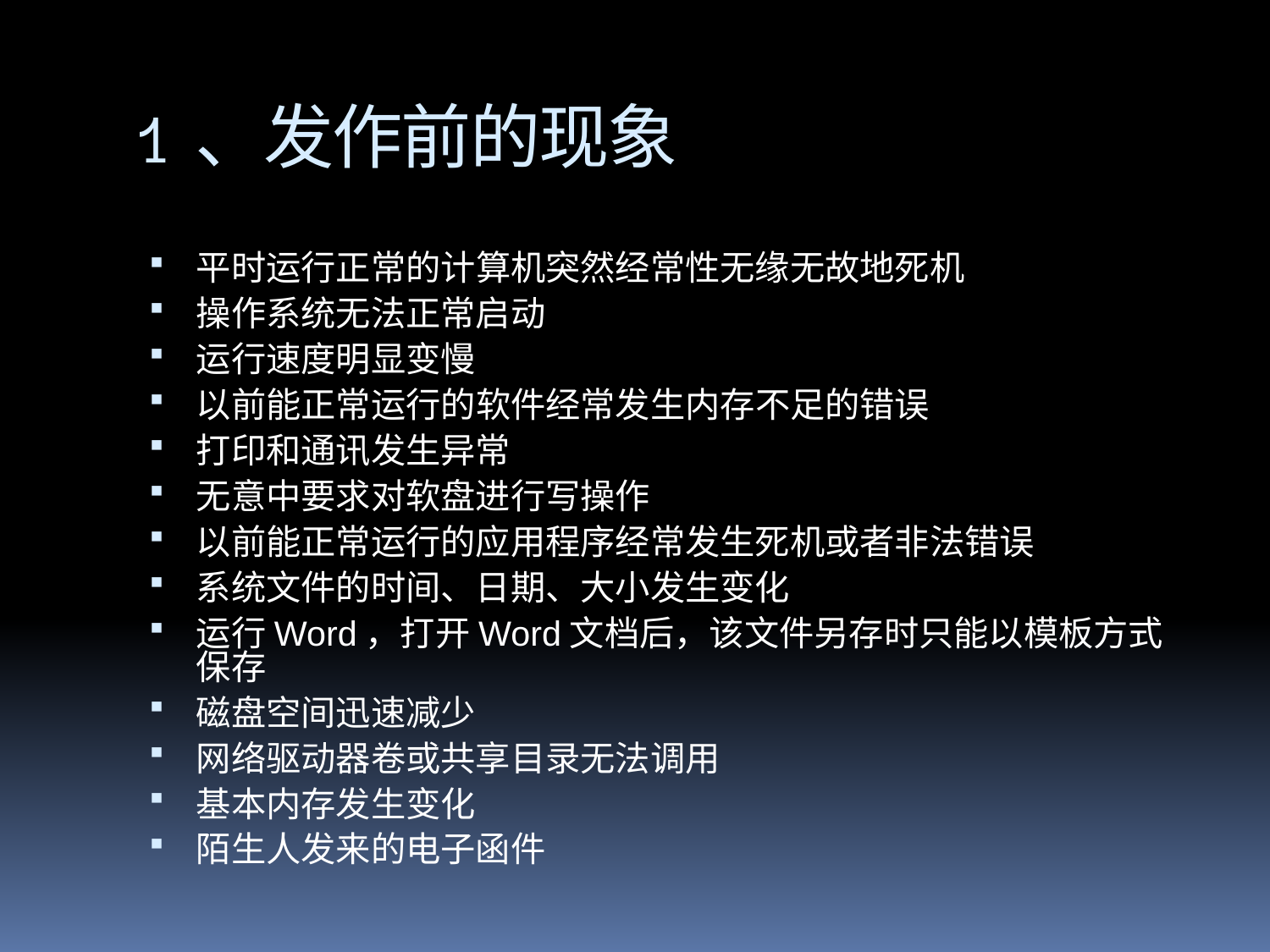

# 1、发作前的现象
平时运行正常的计算机突然经常性无缘无故地死机
操作系统无法正常启动
运行速度明显变慢
以前能正常运行的软件经常发生内存不足的错误
打印和通讯发生异常
无意中要求对软盘进行写操作
以前能正常运行的应用程序经常发生死机或者非法错误
系统文件的时间、日期、大小发生变化
运行Word，打开Word文档后，该文件另存时只能以模板方式保存
磁盘空间迅速减少
网络驱动器卷或共享目录无法调用
基本内存发生变化
陌生人发来的电子函件